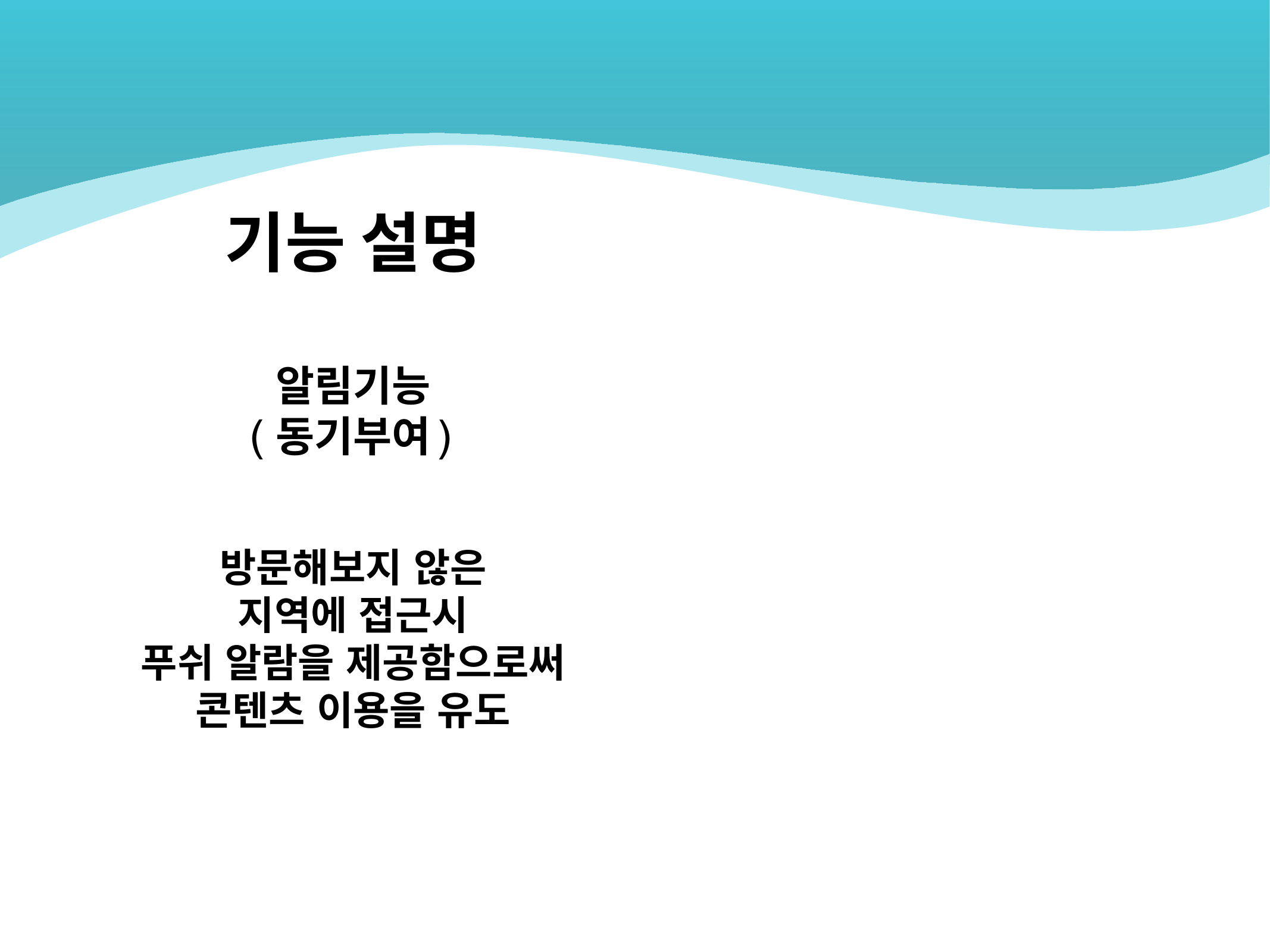

# 기능 설명
알림기능
(동기부여)
방문해보지 않은
지역에 접근시
푸쉬 알람을 제공함으로써
콘텐츠 이용을 유도